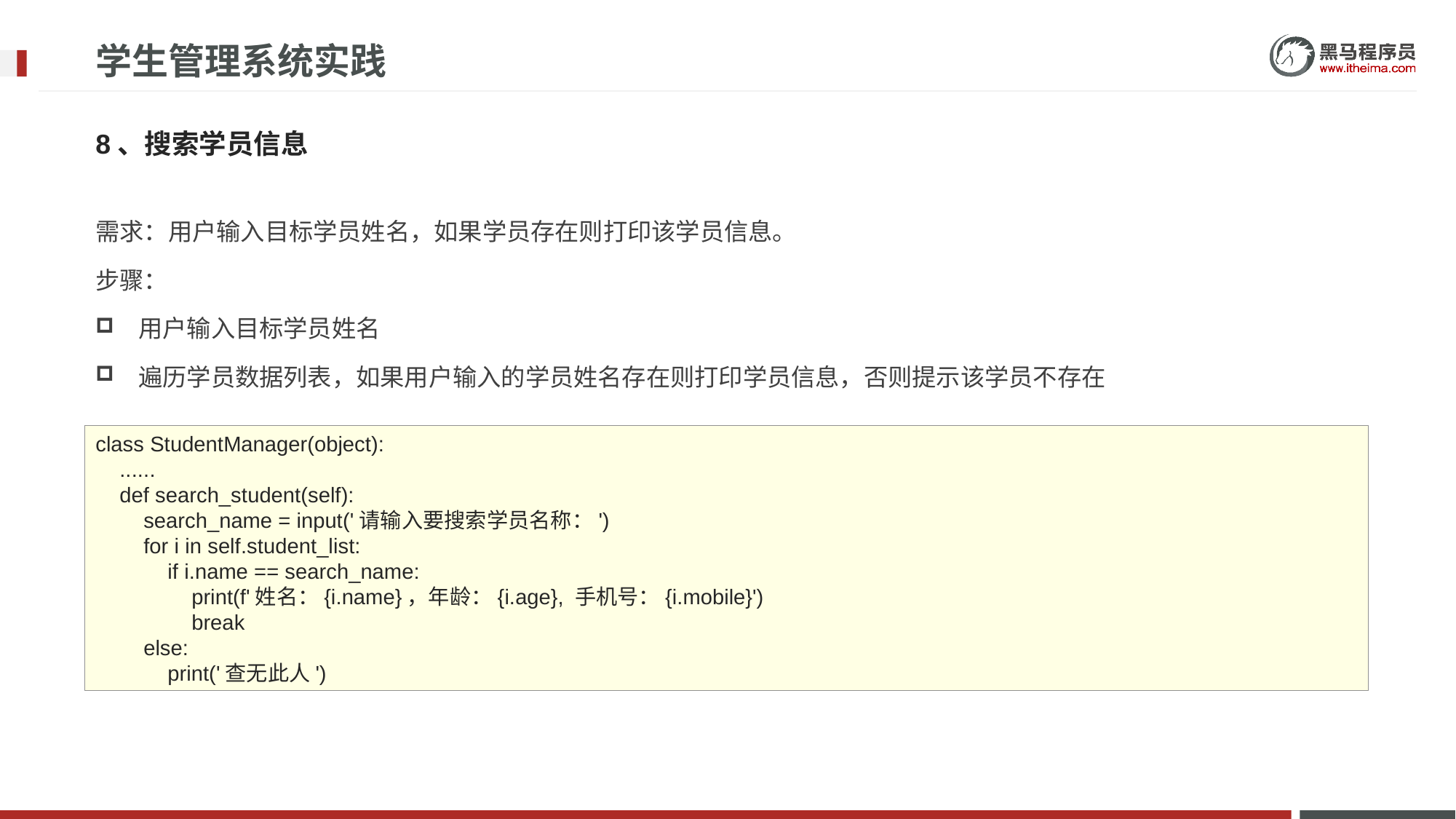

# 学生管理系统实践
8、搜索学员信息
需求：用户输入目标学员姓名，如果学员存在则打印该学员信息。
步骤：
用户输入目标学员姓名
遍历学员数据列表，如果用户输入的学员姓名存在则打印学员信息，否则提示该学员不存在
class StudentManager(object):
    ......
    def search_student(self):
        search_name = input('请输入要搜索学员名称：')
        for i in self.student_list:
            if i.name == search_name:
                print(f'姓名：{i.name}，年龄：{i.age}, 手机号：{i.mobile}')
                break
        else:
            print('查无此人')